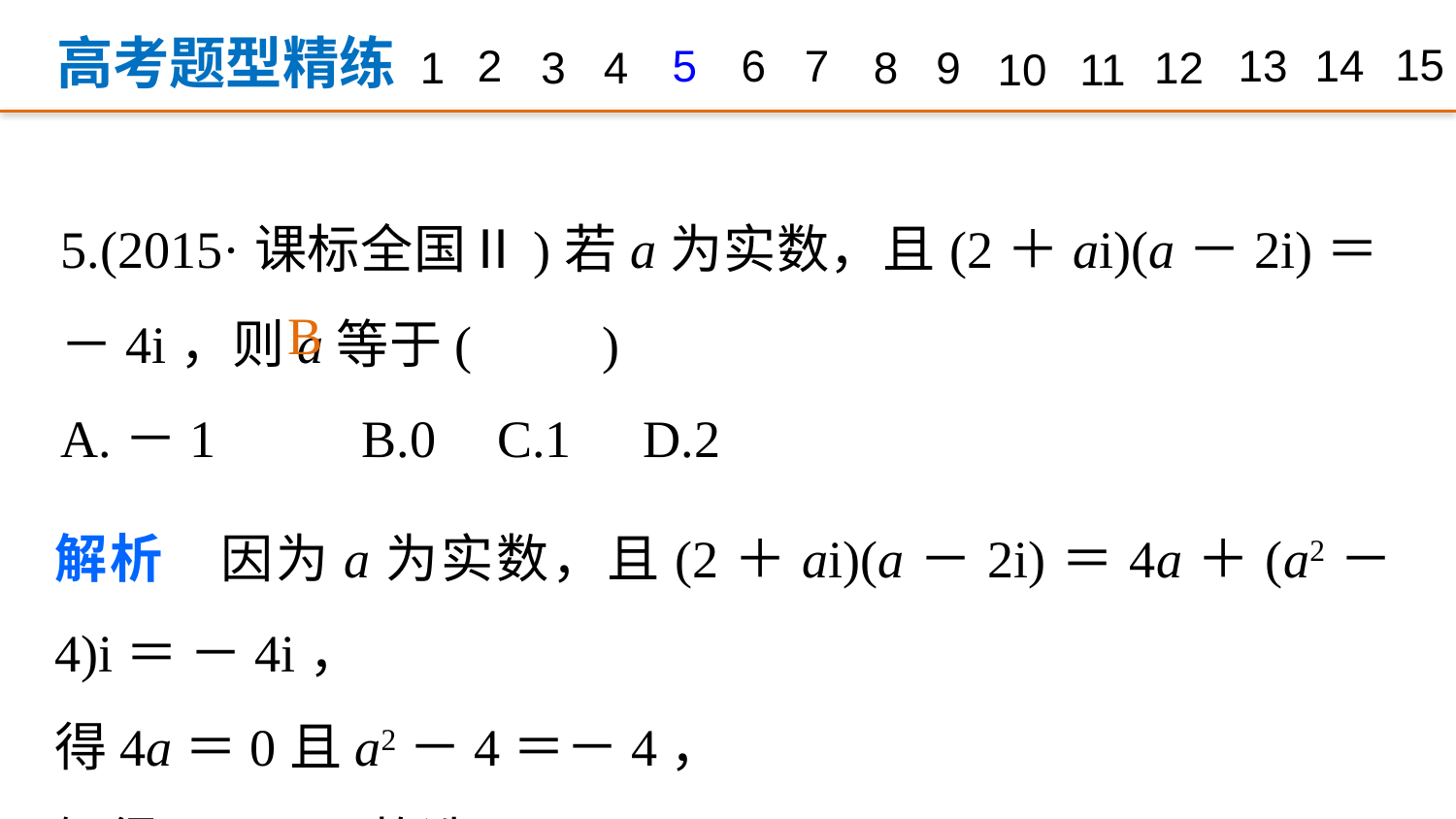

高考题型精练
15
14
2
5
6
7
13
1
3
4
8
9
12
10
11
5.(2015·课标全国Ⅱ)若a为实数，且(2＋ai)(a－2i)＝－4i，则a等于(　　)
A.－1  	B.0  	C.1  	D.2
B
解析　因为a为实数，且(2＋ai)(a－2i)＝4a＋(a2－4)i＝ －4i，
得4a＝0且a2－4＝－4，
解得a＝0，故选B.